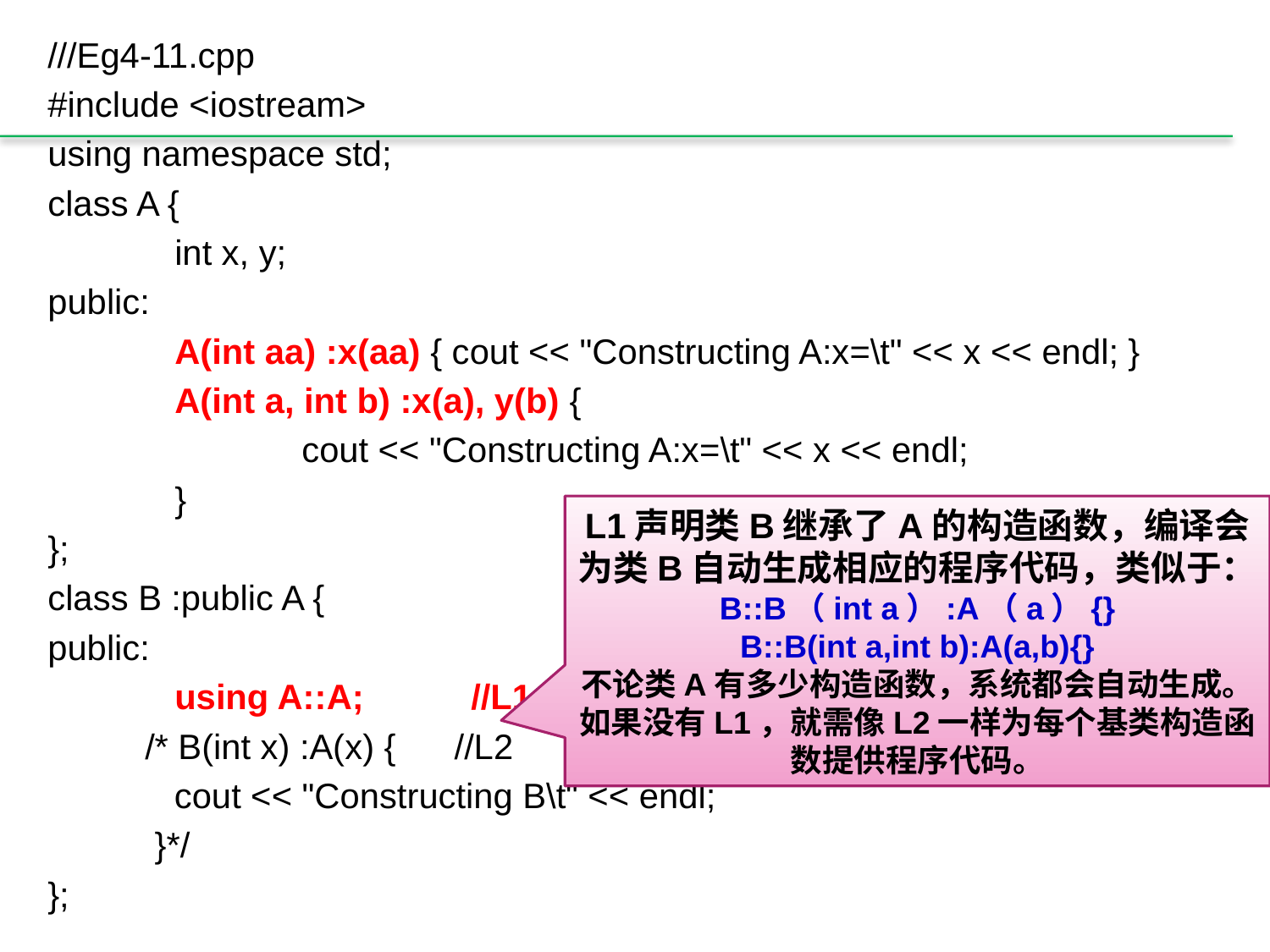

///Eg4-11.cpp
#include <iostream>
using namespace std;
class A {
	int x, y;
public:
	A(int aa) :x(aa) { cout << "Constructing A:x=\t" << x << endl; }
	A(int a, int b) :x(a), y(b) {
		cout << "Constructing A:x=\t" << x << endl;
	}
};
class B :public A {
public:
	using A::A;           //L1
          /* B(int x) :A(x) {      //L2
             cout << "Constructing B\t" << endl;
           }*/
};

L1声明类B继承了A的构造函数，编译会为类B自动生成相应的程序代码，类似于：
B::B（int a）:A（a）{}
B::B(int a,int b):A(a,b){}
不论类A有多少构造函数，系统都会自动生成。如果没有L1，就需像L2一样为每个基类构造函数提供程序代码。